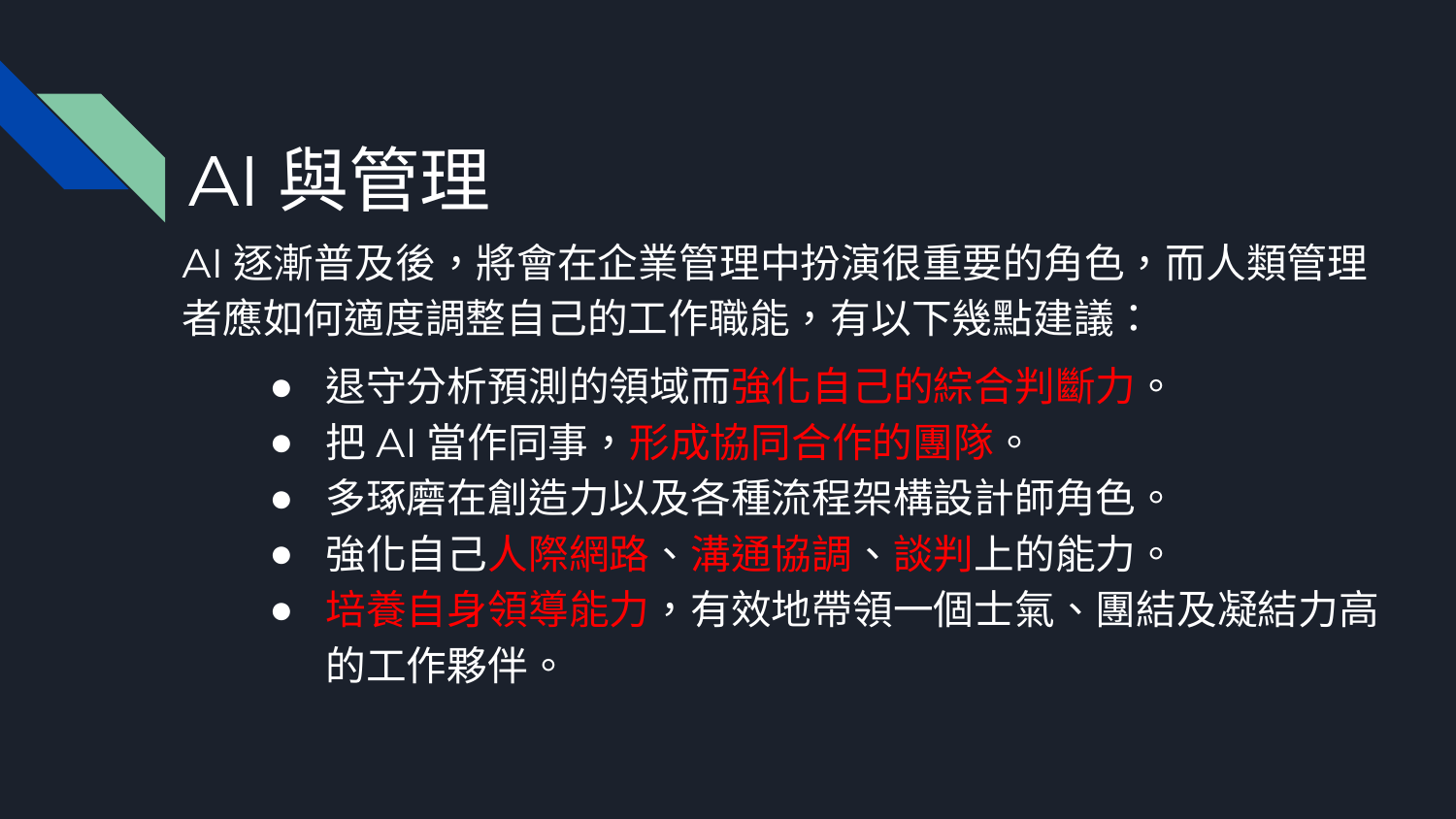

# AI與管理

AI逐漸普及後，將會在企業管理中扮演很重要的角色，而人類管理者應如何適度調整自己的工作職能，有以下幾點建議：
退守分析預測的領域而強化自己的綜合判斷力。
把AI當作同事，形成協同合作的團隊。
多琢磨在創造力以及各種流程架構設計師角色。
強化自己人際網路、溝通協調、談判上的能力。
培養自身領導能力，有效地帶領一個士氣、團結及凝結力高的工作夥伴。